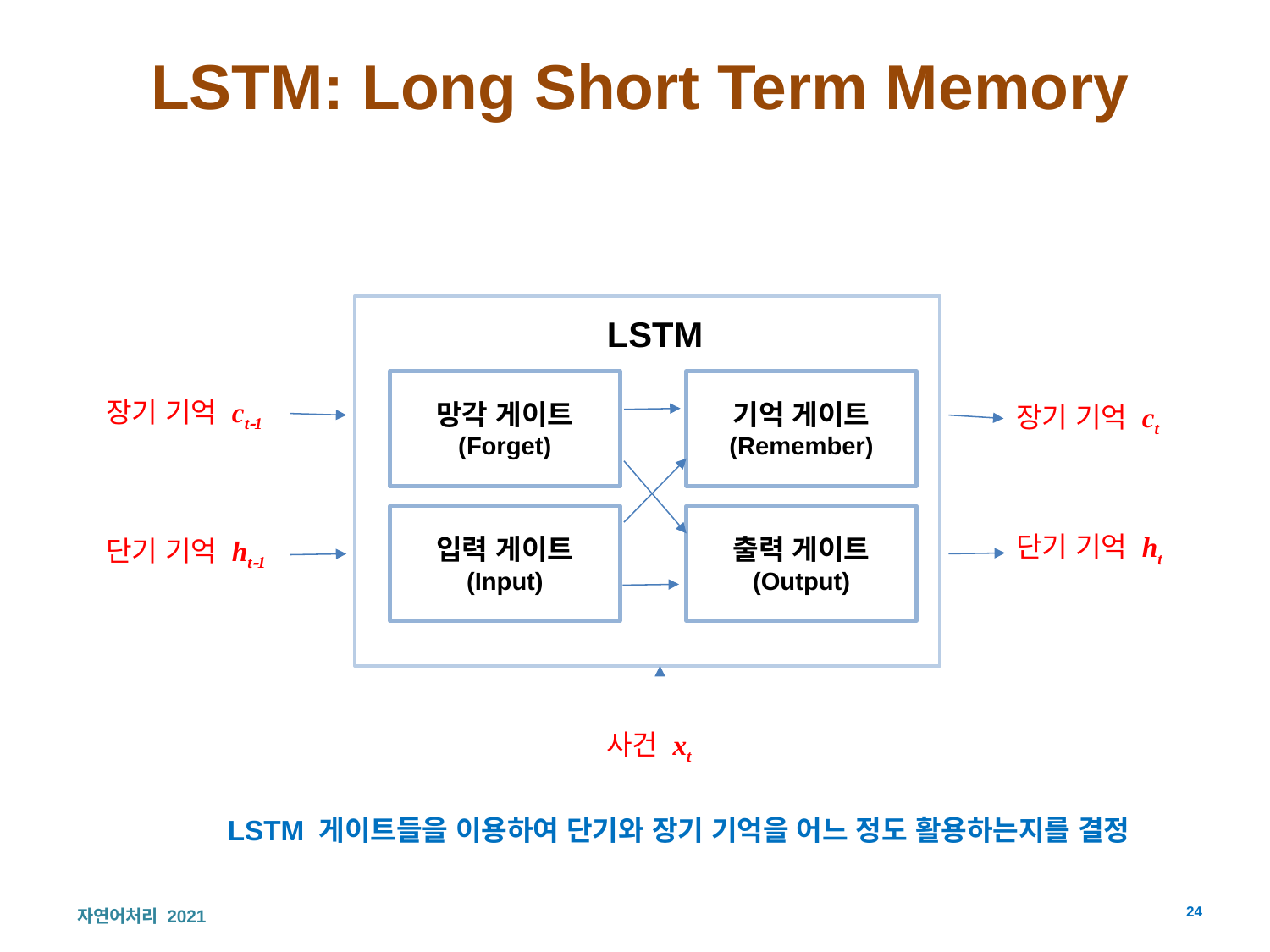

# LSTM: Long Short Term Memory

LSTM
장기 기억 ct−1
망각 게이트
(Forget)
기억 게이트
(Remember)
장기 기억 ct
입력 게이트
(Input)
출력 게이트
(Output)
단기 기억 ht
단기 기억 ht−1
사건 xt
LSTM 게이트들을 이용하여 단기와 장기 기억을 어느 정도 활용하는지를 결정